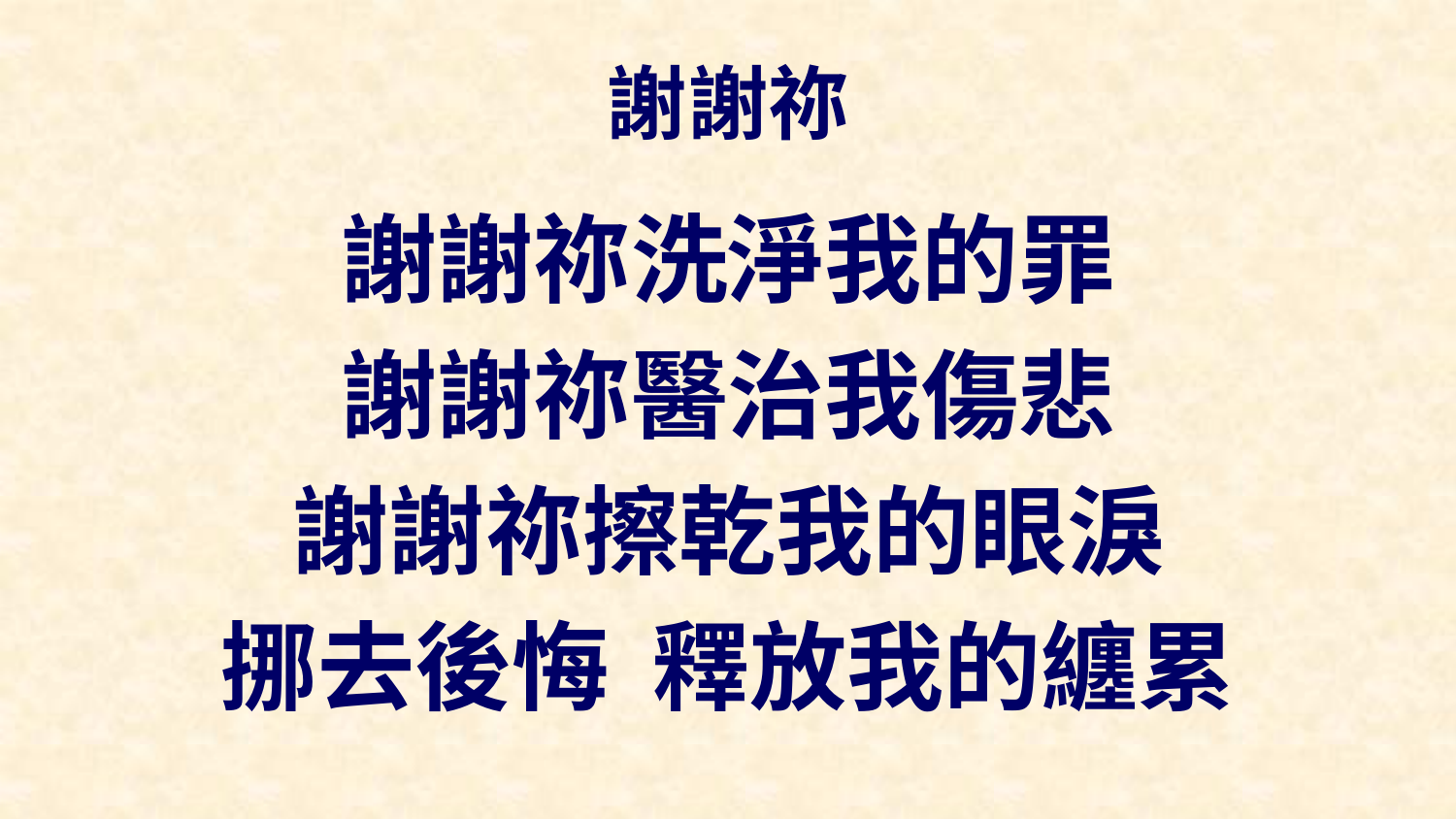

# 謝謝祢
謝謝祢洗淨我的罪
謝謝祢醫治我傷悲
謝謝祢擦乾我的眼淚
挪去後悔  釋放我的纏累